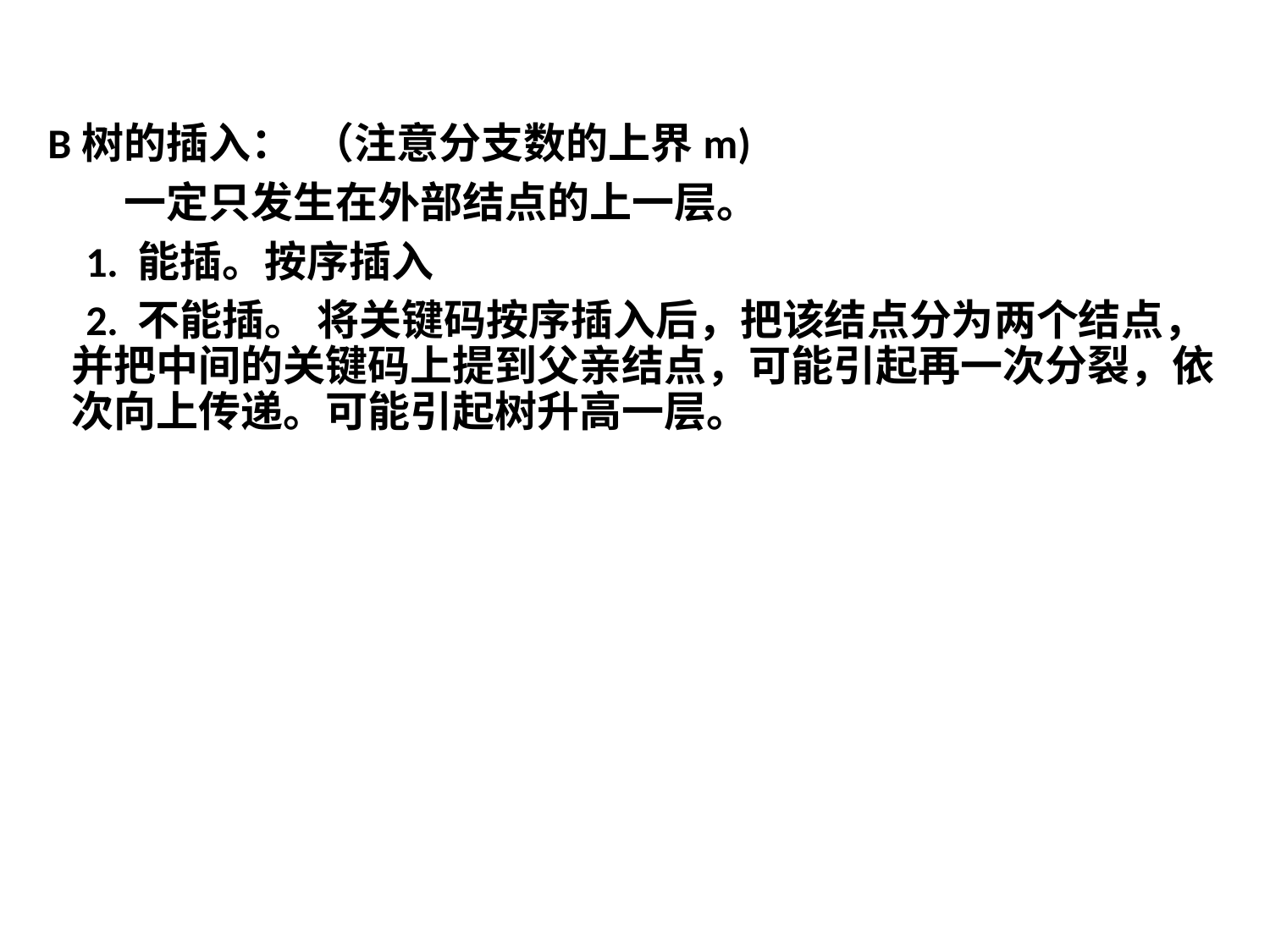

#
B树的插入：  （注意分支数的上界m)
       一定只发生在外部结点的上一层。
    1. 能插。按序插入
    2. 不能插。 将关键码按序插入后，把该结点分为两个结点，并把中间的关键码上提到父亲结点，可能引起再一次分裂，依次向上传递。可能引起树升高一层。